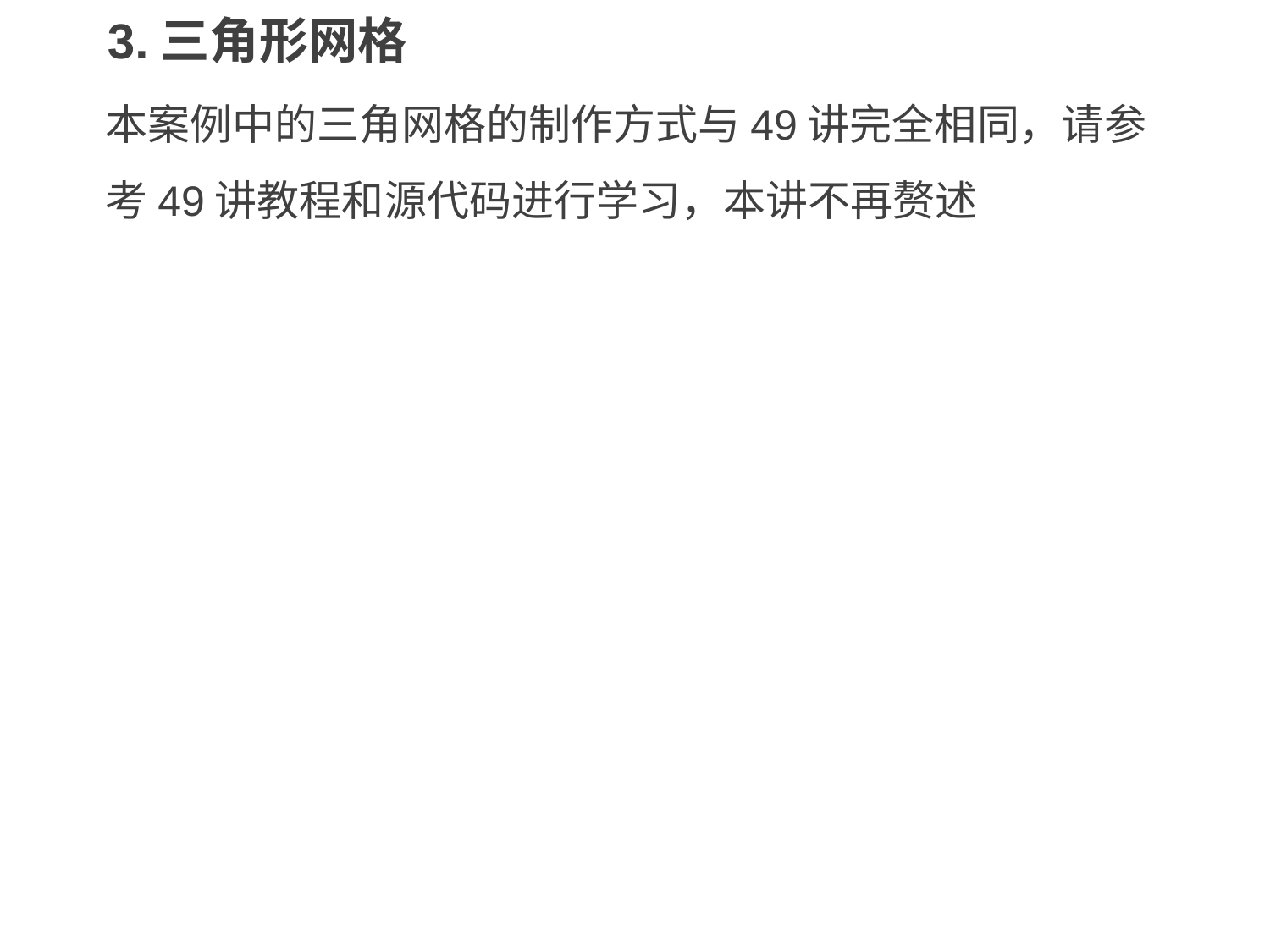

3.三角形网格
本案例中的三角网格的制作方式与49讲完全相同，请参考49讲教程和源代码进行学习，本讲不再赘述